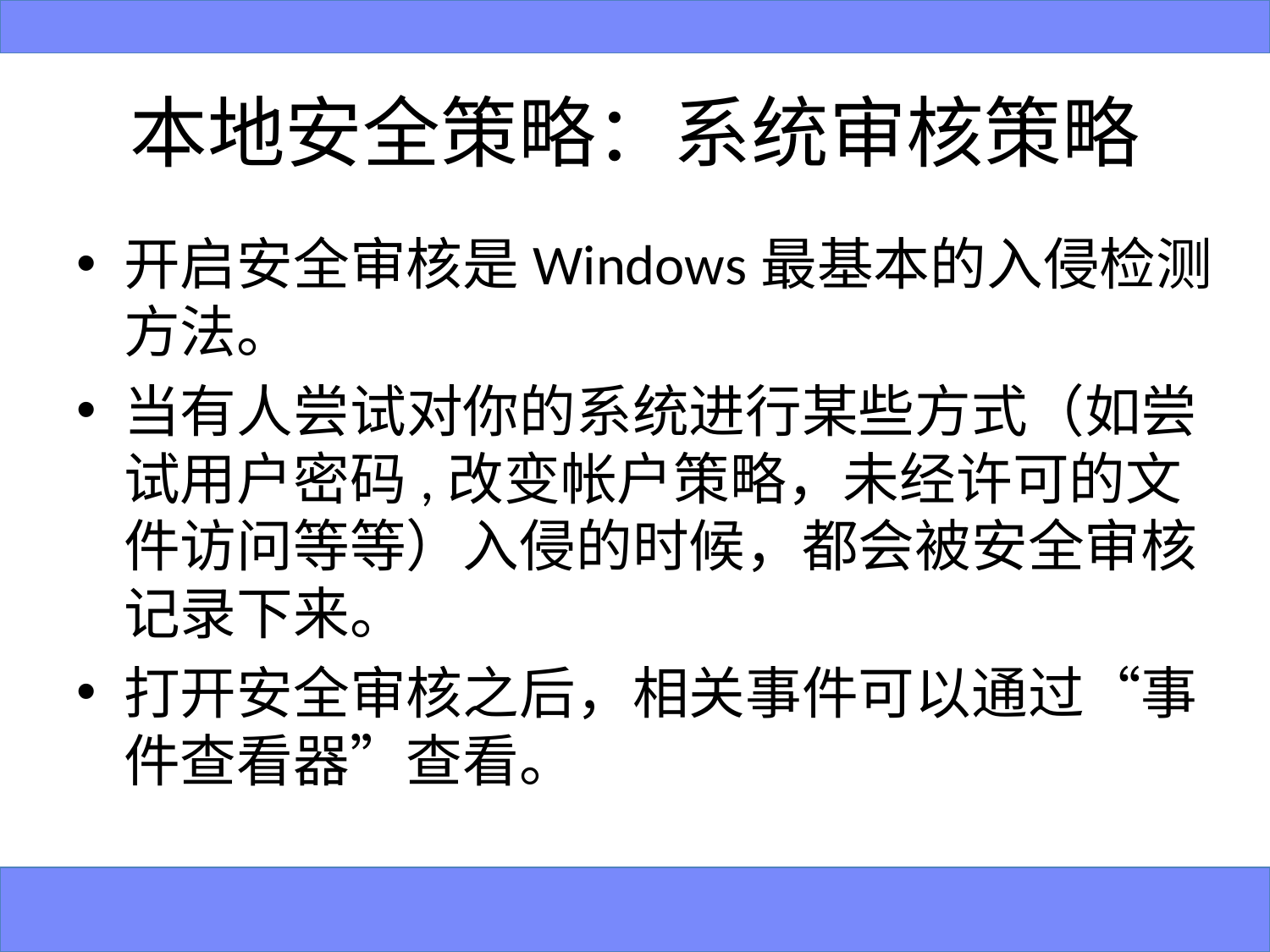

# 本地安全策略：系统审核策略
开启安全审核是Windows最基本的入侵检测方法。
当有人尝试对你的系统进行某些方式（如尝试用户密码,改变帐户策略，未经许可的文件访问等等）入侵的时候，都会被安全审核记录下来。
打开安全审核之后，相关事件可以通过“事件查看器”查看。